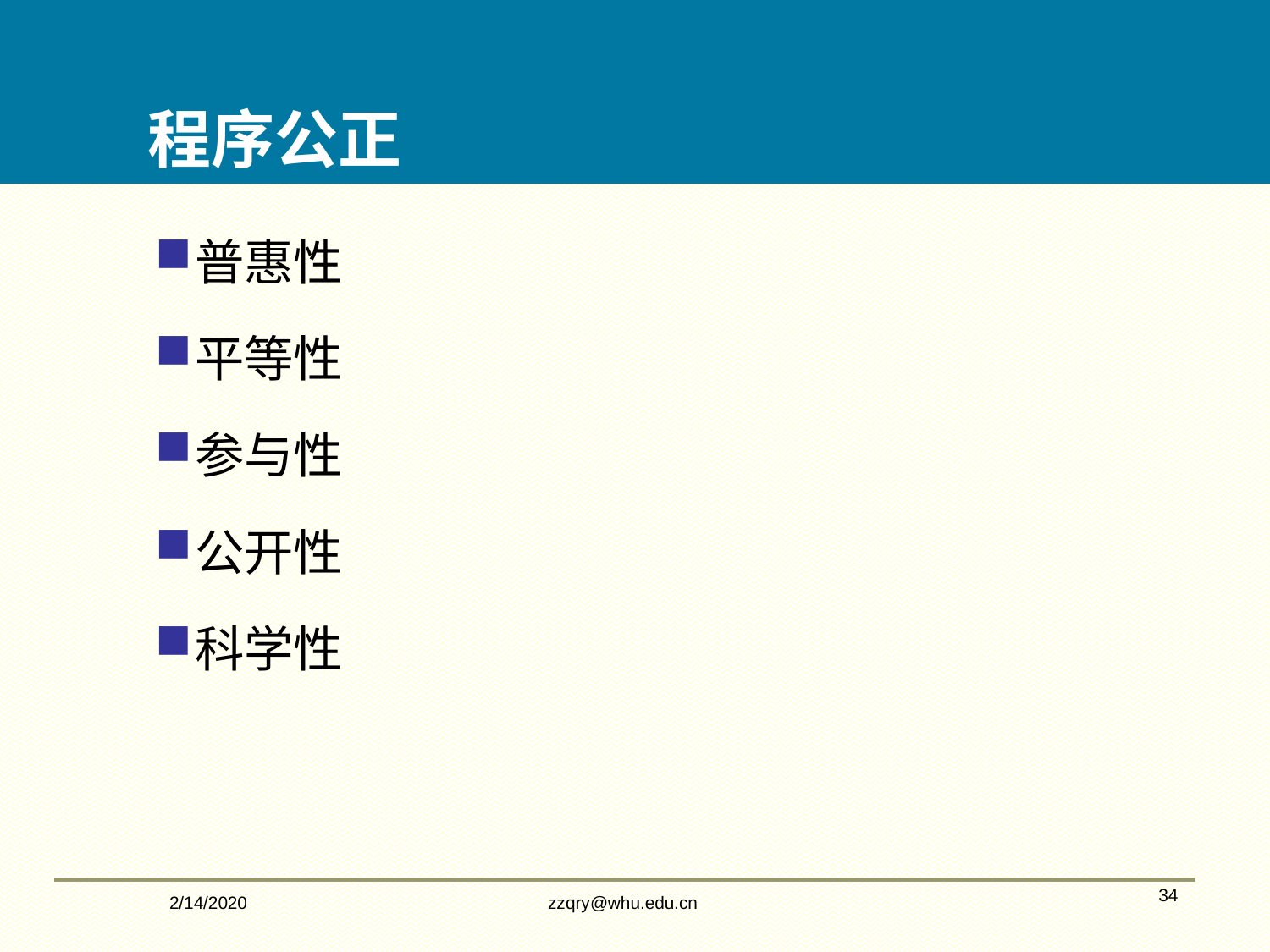

程序公正
普惠性
平等性
参与性
公开性
科学性
2/14/2020
zzqry@whu.edu.cn
34